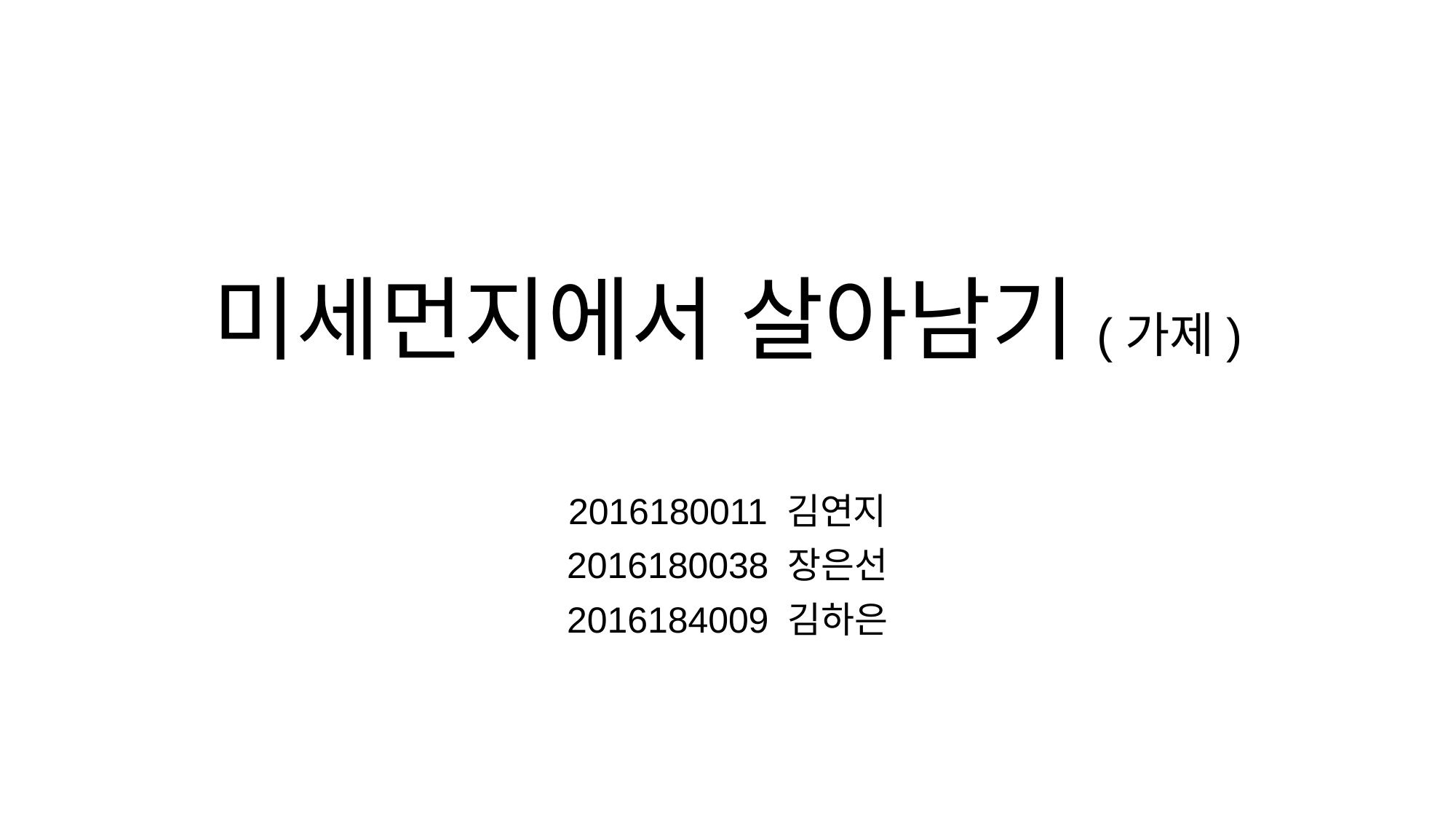

# 미세먼지에서 살아남기(가제)
2016180011 김연지
2016180038 장은선
2016184009 김하은